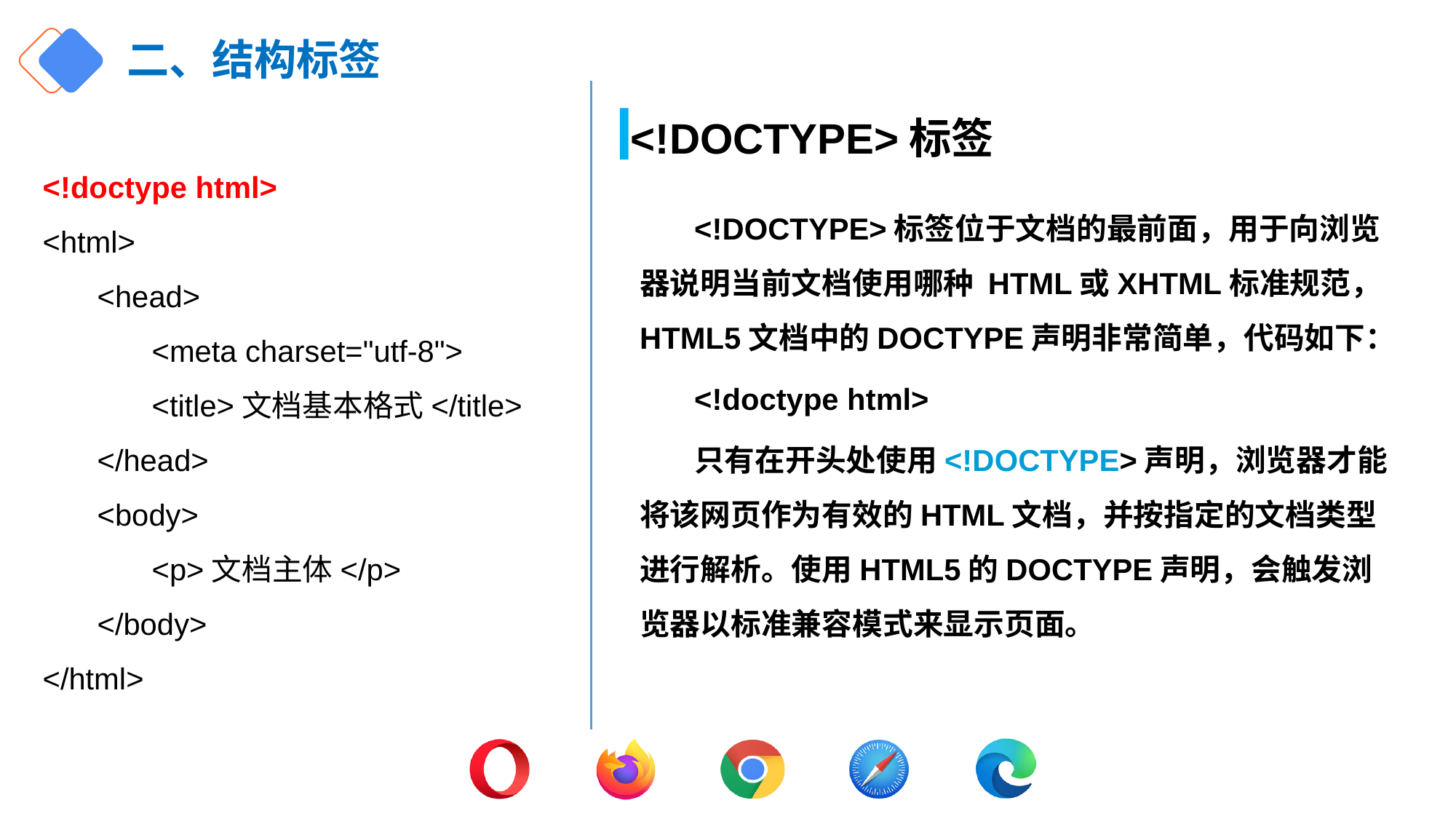

# 二、结构标签
<!DOCTYPE>标签

<!doctype html>
<html>
<head>
<meta charset="utf-8">
<title>文档基本格式</title>
</head>
<body>
<p>文档主体</p>
</body>
</html>
<!DOCTYPE>标签位于文档的最前面，用于向浏览器说明当前文档使用哪种 HTML或XHTML标准规范，HTML5文档中的DOCTYPE声明非常简单，代码如下：
<!doctype html>
只有在开头处使用<!DOCTYPE>声明，浏览器才能将该网页作为有效的HTML文档，并按指定的文档类型进行解析。使用HTML5的DOCTYPE声明，会触发浏览器以标准兼容模式来显示页面。